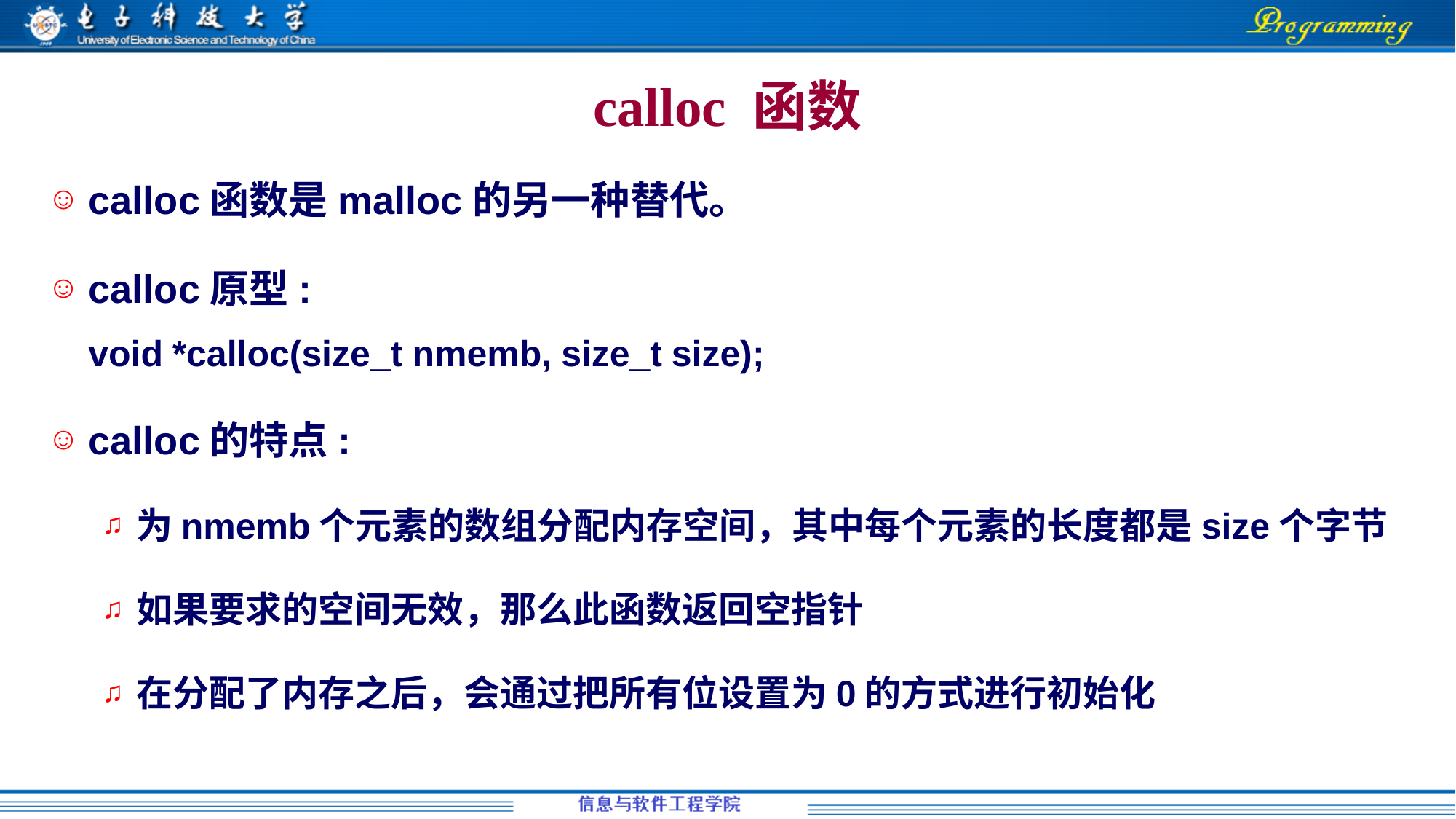

# calloc 函数
calloc函数是malloc的另一种替代。
calloc原型:
	void *calloc(size_t nmemb, size_t size);
calloc的特点:
为nmemb个元素的数组分配内存空间，其中每个元素的长度都是size个字节
如果要求的空间无效，那么此函数返回空指针
在分配了内存之后，会通过把所有位设置为0的方式进行初始化